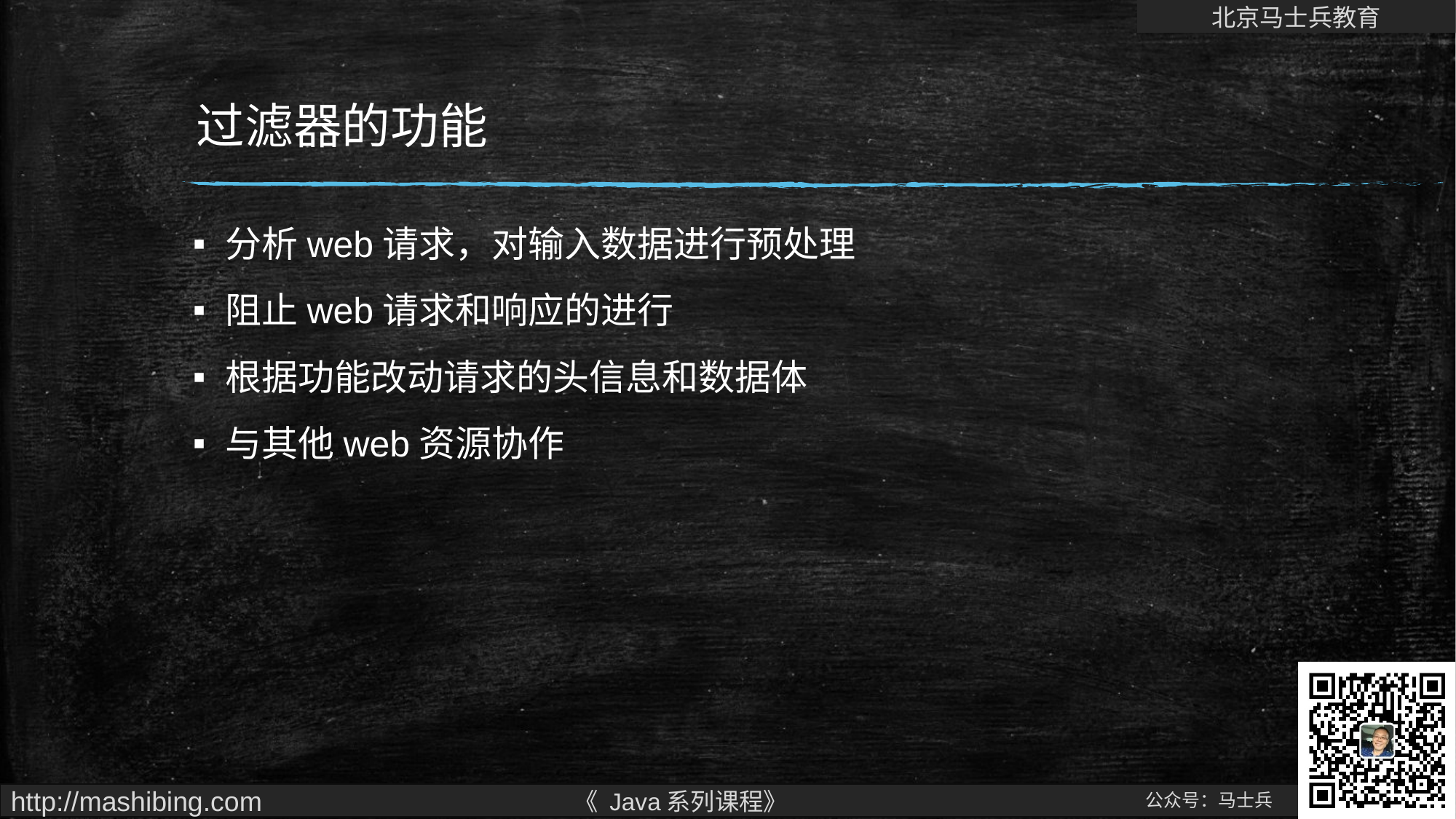

# 过滤器的功能
分析web请求，对输入数据进行预处理
阻止web请求和响应的进行
根据功能改动请求的头信息和数据体
与其他web资源协作